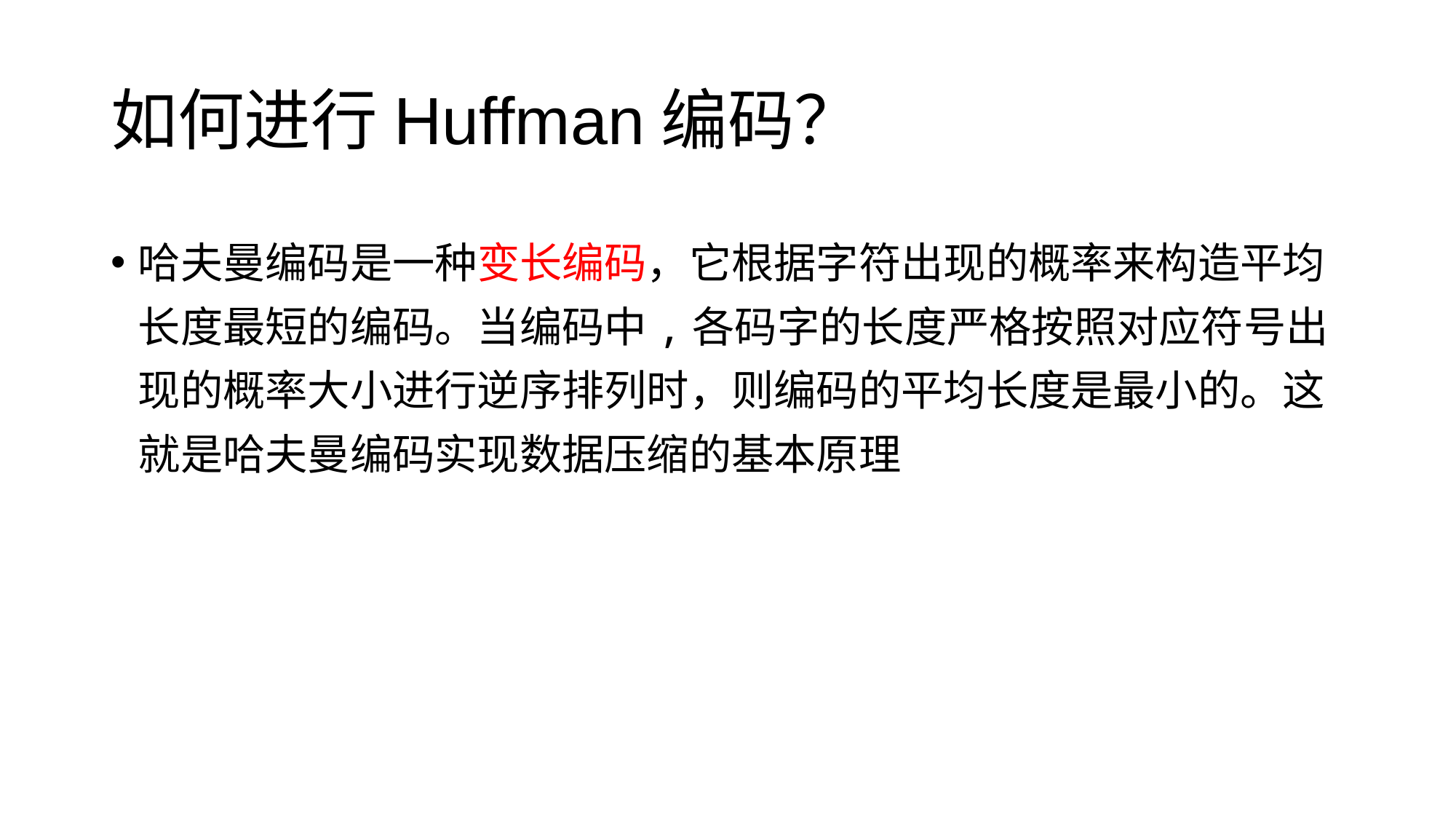

# 如何进行Huffman编码？
哈夫曼编码是一种变长编码，它根据字符出现的概率来构造平均长度最短的编码。当编码中,各码字的长度严格按照对应符号出现的概率大小进行逆序排列时，则编码的平均长度是最小的。这就是哈夫曼编码实现数据压缩的基本原理